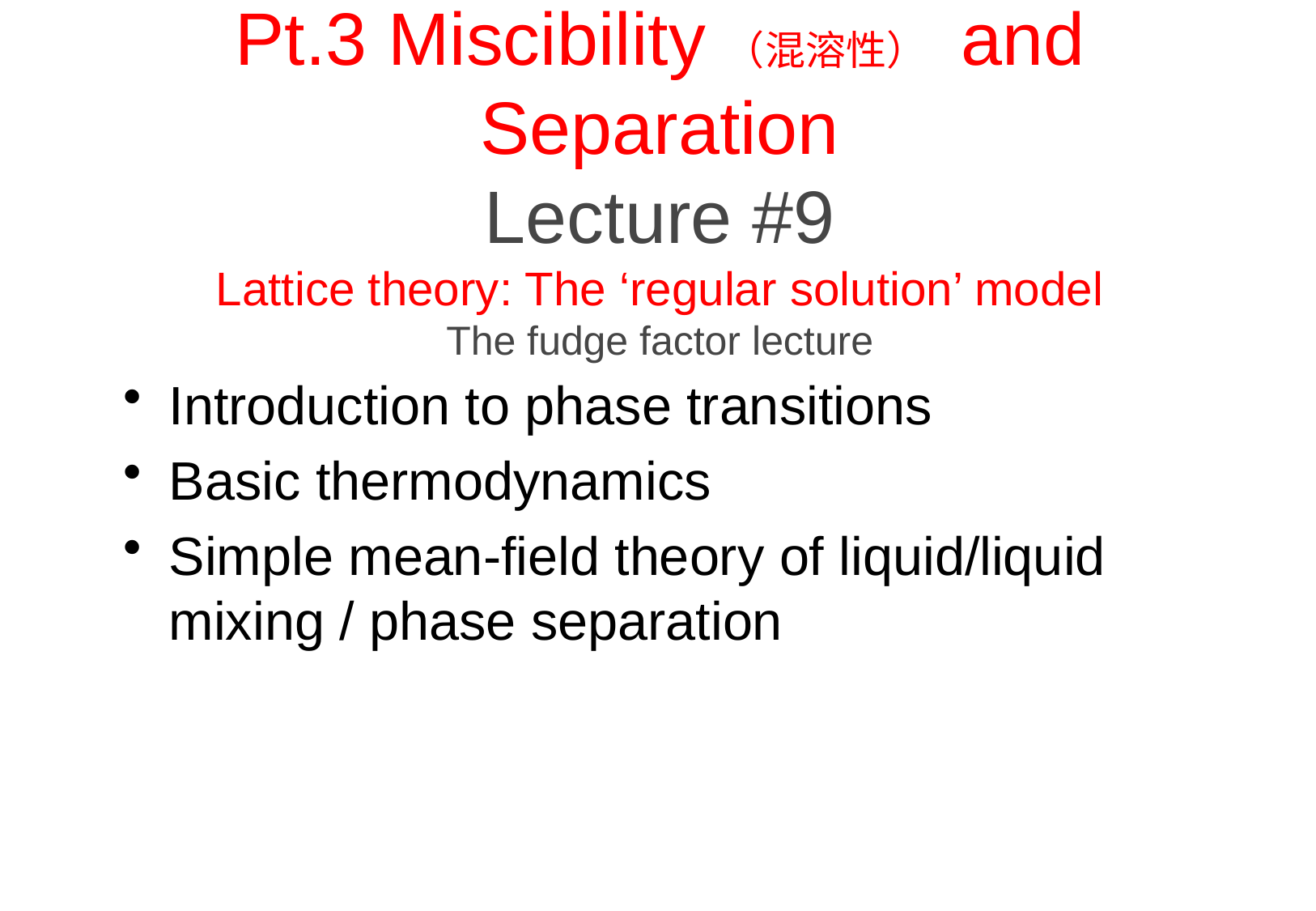

# Pt.3 Miscibility（混溶性） and Separation Lecture #9 Lattice theory: The ‘regular solution’ model The fudge factor lecture
Introduction to phase transitions
Basic thermodynamics
Simple mean-field theory of liquid/liquid mixing / phase separation